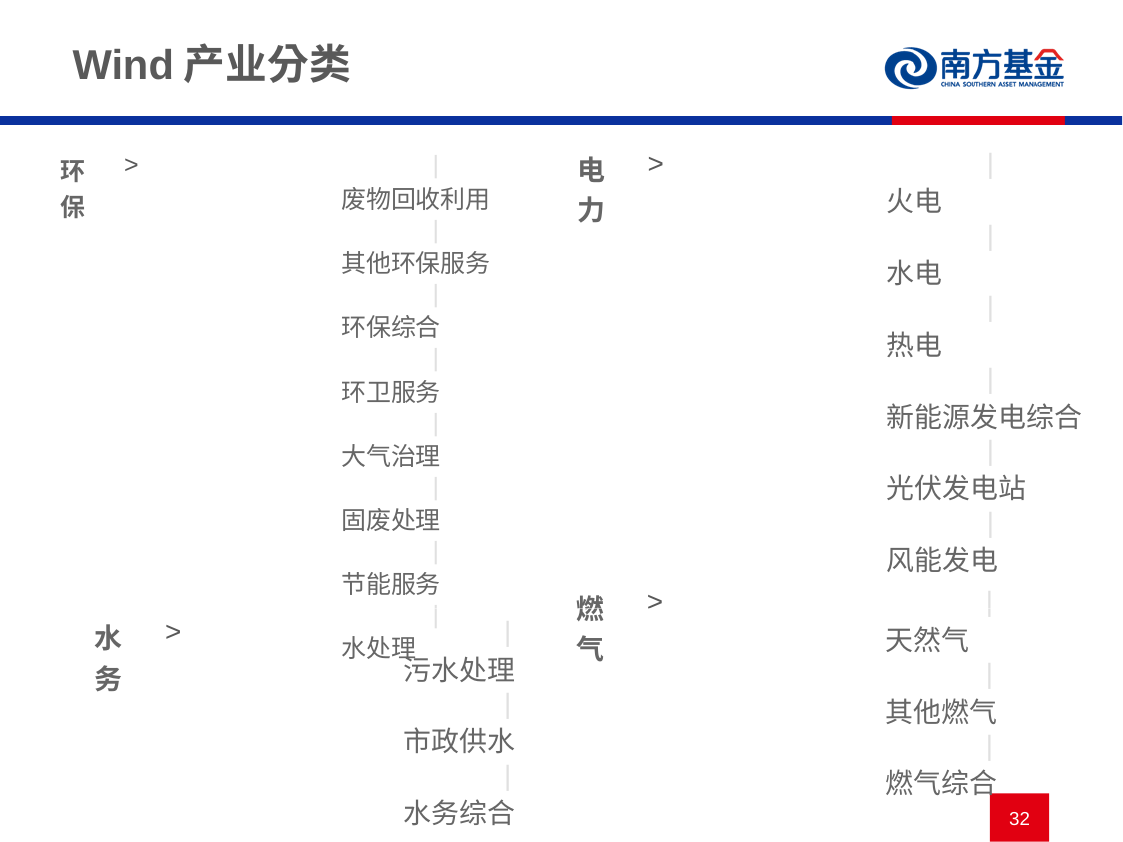

# Wind产业分类
| 电力 | > | | 火电 | 水电 | 热电 | 新能源发电综合 | 光伏发电站 | 风能发电 |
| --- | --- | --- |
| 环保 | > | | 废物回收利用 | 其他环保服务 | 环保综合 | 环卫服务 | 大气治理 | 固废处理 | 节能服务 | 水处理 |
| --- | --- | --- |

| 燃气 | > | | 天然气 | 其他燃气 | 燃气综合 |
| --- | --- | --- |
| 水务 | > | | 污水处理 | 市政供水 | 水务综合 |
| --- | --- | --- |

32